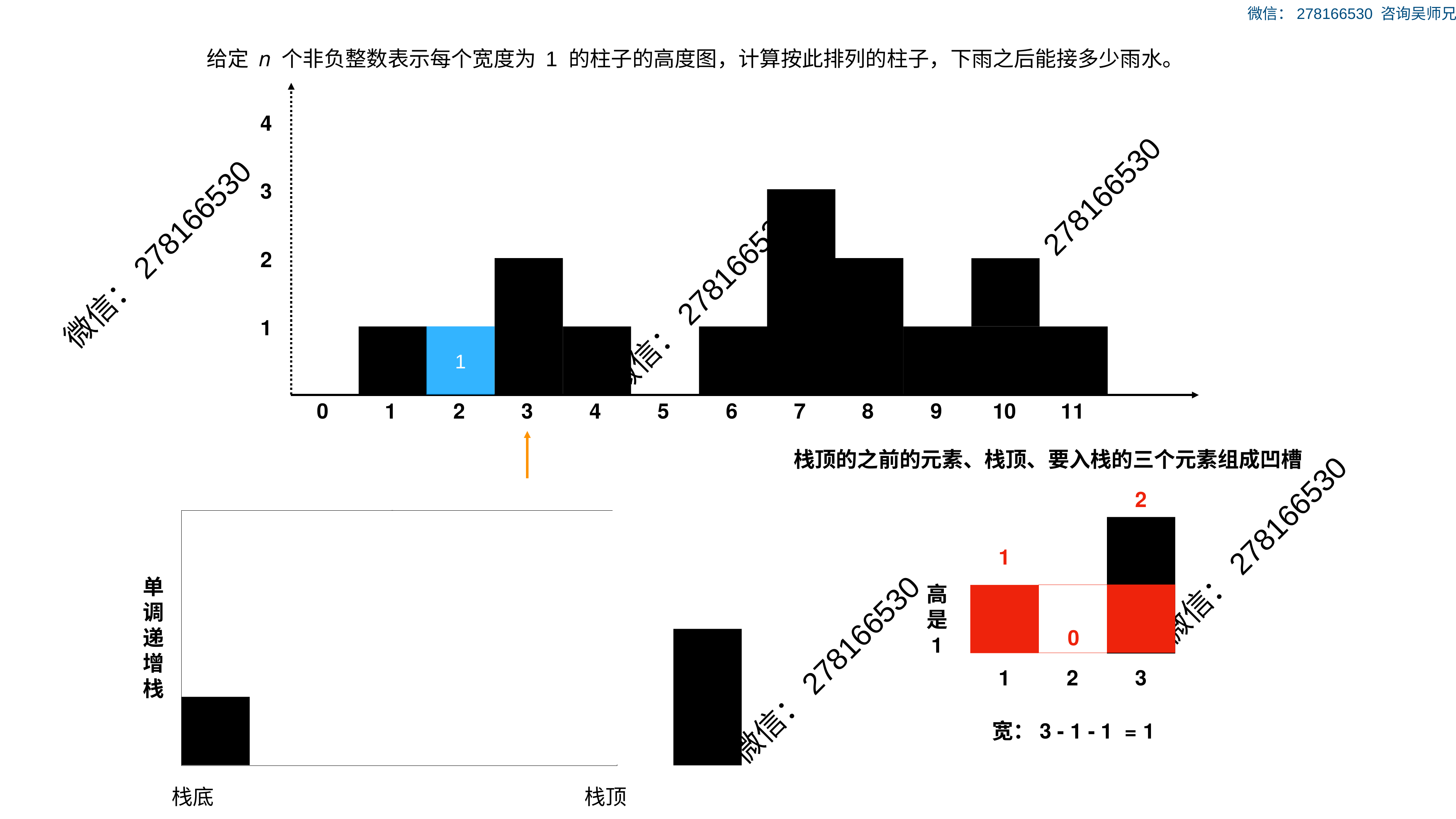

给定 n 个非负整数表示每个宽度为 1 的柱子的高度图，计算按此排列的柱子，下雨之后能接多少雨水。

4
3

2

1
1

0
1
2
3
4
5
6
7
8
9
10
11

栈顶的之前的元素、栈顶、要入栈的三个元素组成凹槽
2

1
单
调
递
增
栈
高
是
1

0

1
2
3

宽：3 - 1 - 1  = 1
栈底
栈顶